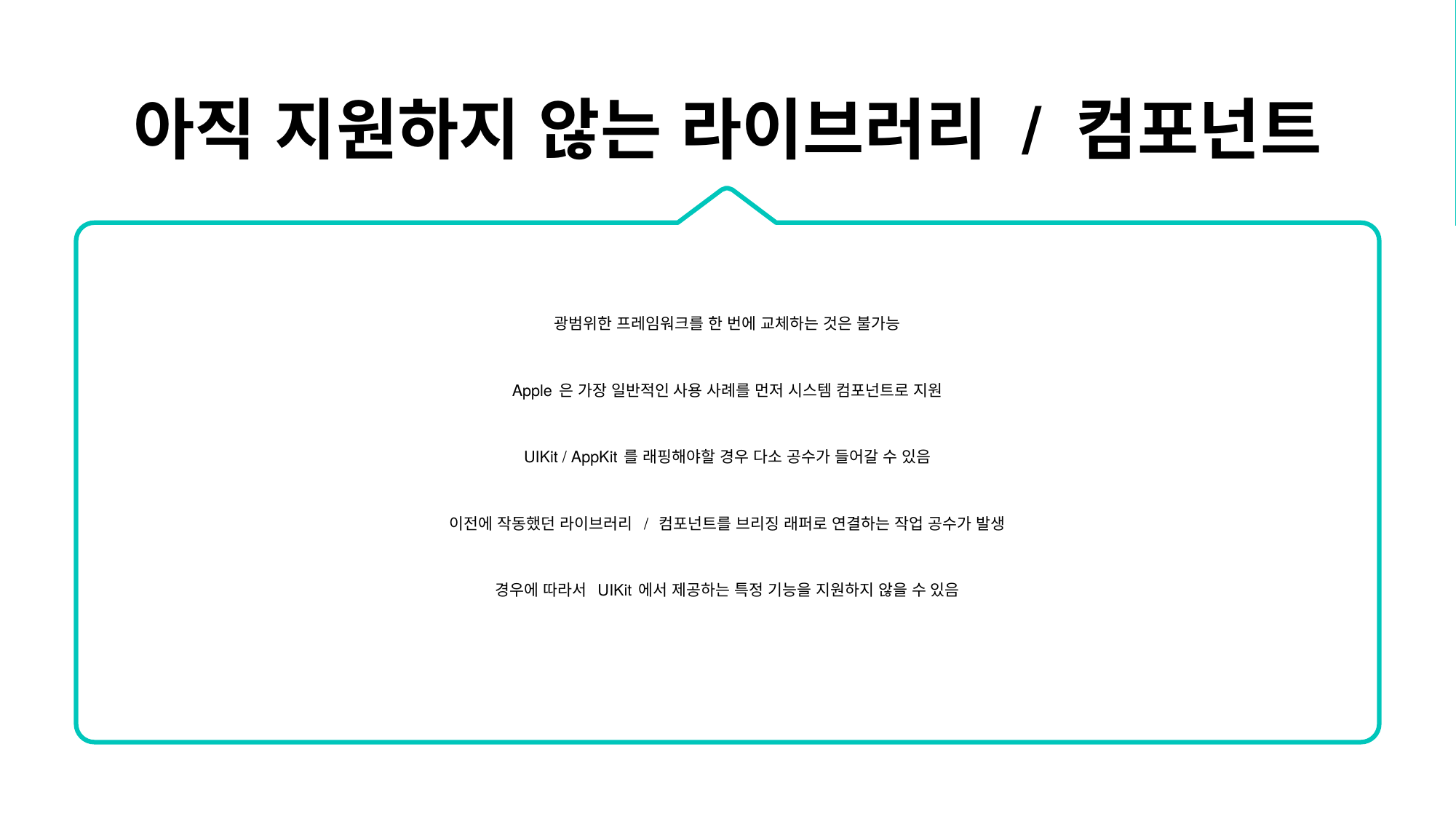

아직 지원하지 않는 라이브러리 / 컴포넌트

광범위한 프레임워크를 한 번에 교체하는 것은 불가능
Apple은 가장 일반적인 사용 사례를 먼저 시스템 컴포넌트로 지원
UIKit / AppKit를 래핑해야할 경우 다소 공수가 들어갈 수 있음
이전에 작동했던 라이브러리 / 컴포넌트를 브리징 래퍼로 연결하는 작업 공수가 발생
경우에 따라서 UIKit에서 제공하는 특정 기능을 지원하지 않을 수 있음